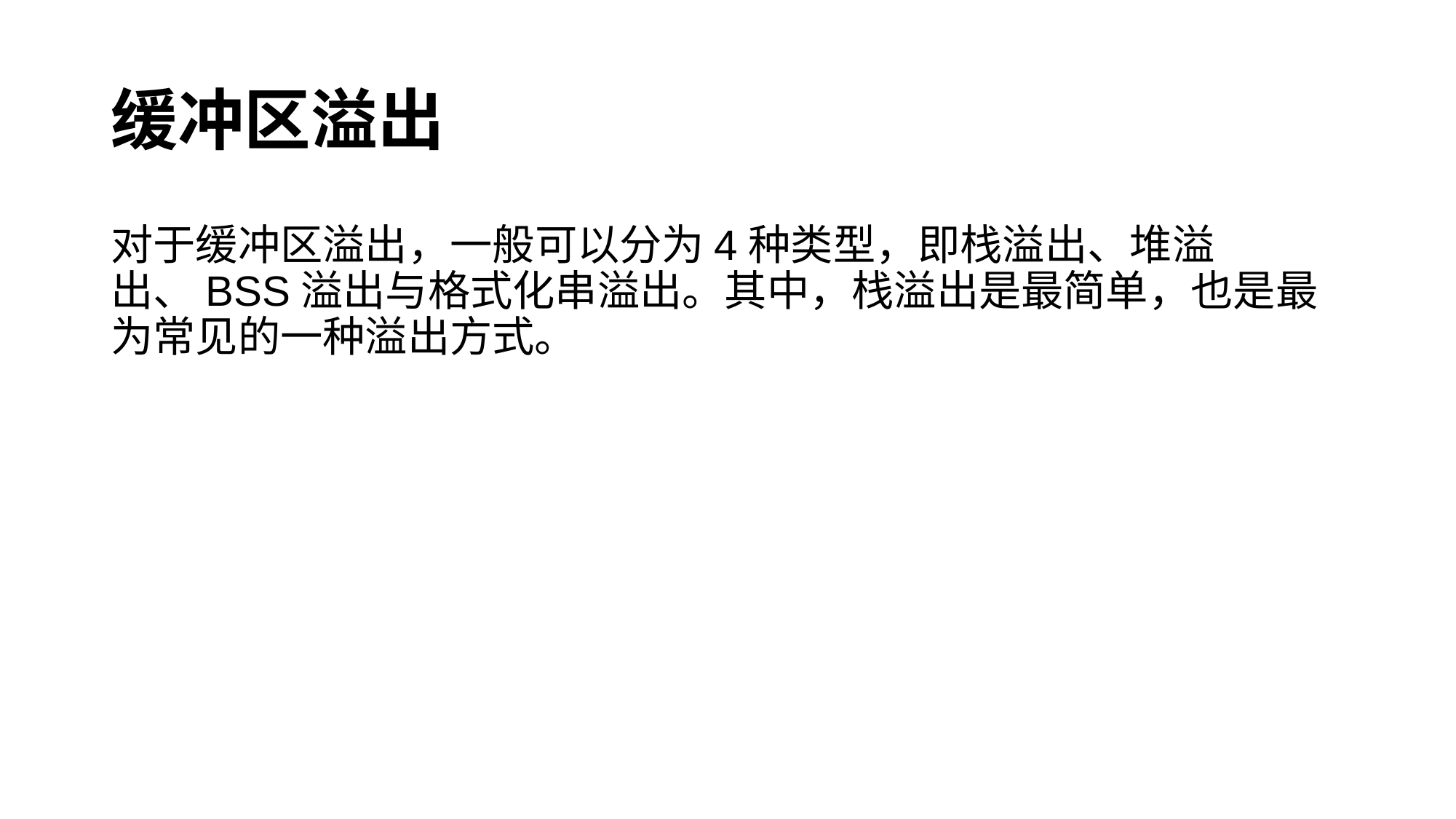

# 缓冲区溢出
对于缓冲区溢出，一般可以分为4种类型，即栈溢出、堆溢出、BSS溢出与格式化串溢出。其中，栈溢出是最简单，也是最为常见的一种溢出方式。